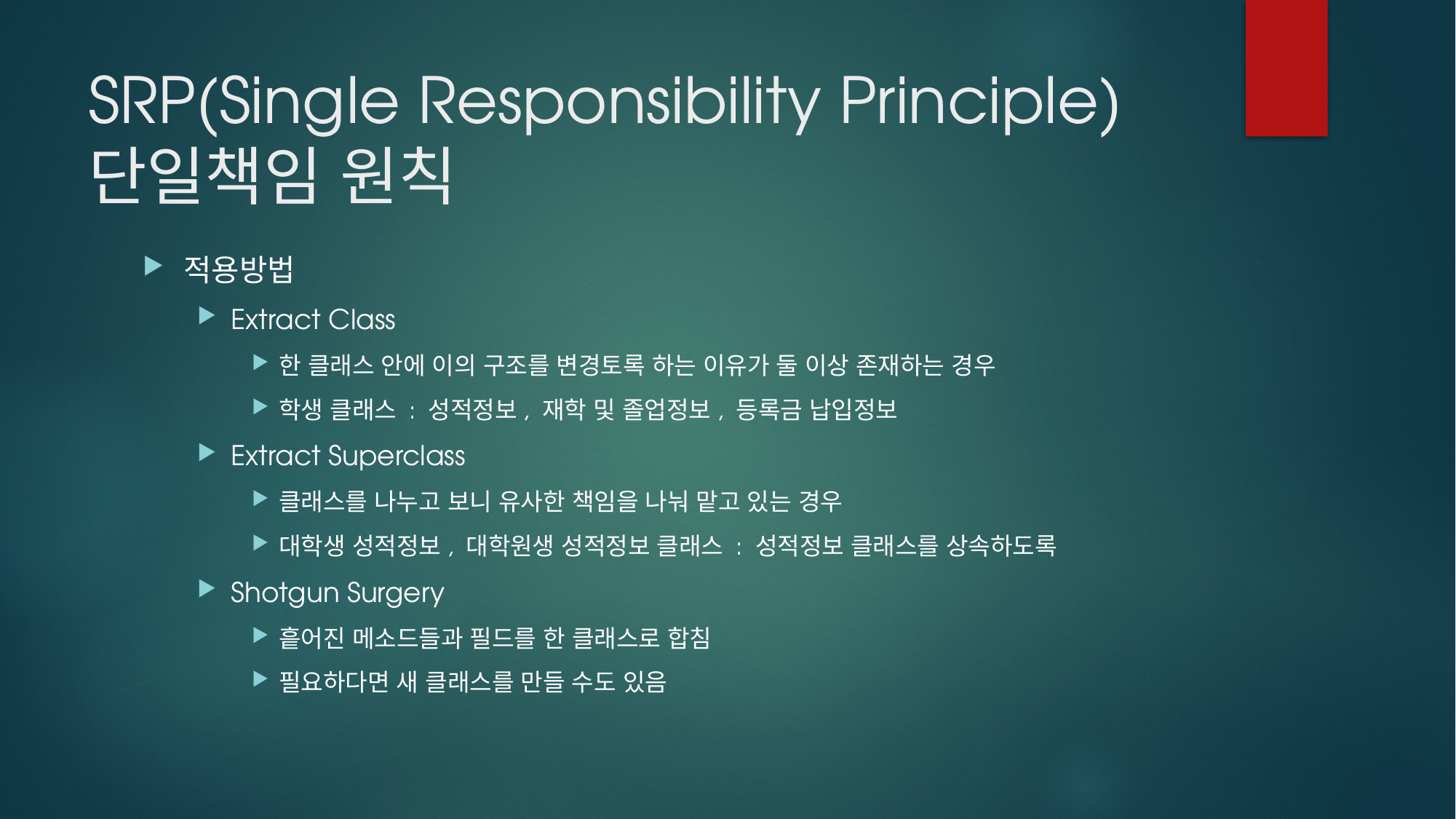

# SRP(Single Responsibility Principle) 단일책임 원칙
적용방법
Extract Class
한 클래스 안에 이의 구조를 변경토록 하는 이유가 둘 이상 존재하는 경우
학생 클래스 : 성적정보, 재학 및 졸업정보, 등록금 납입정보
Extract Superclass
클래스를 나누고 보니 유사한 책임을 나눠 맡고 있는 경우
대학생 성적정보, 대학원생 성적정보 클래스 : 성적정보 클래스를 상속하도록
Shotgun Surgery
흩어진 메소드들과 필드를 한 클래스로 합침
필요하다면 새 클래스를 만들 수도 있음